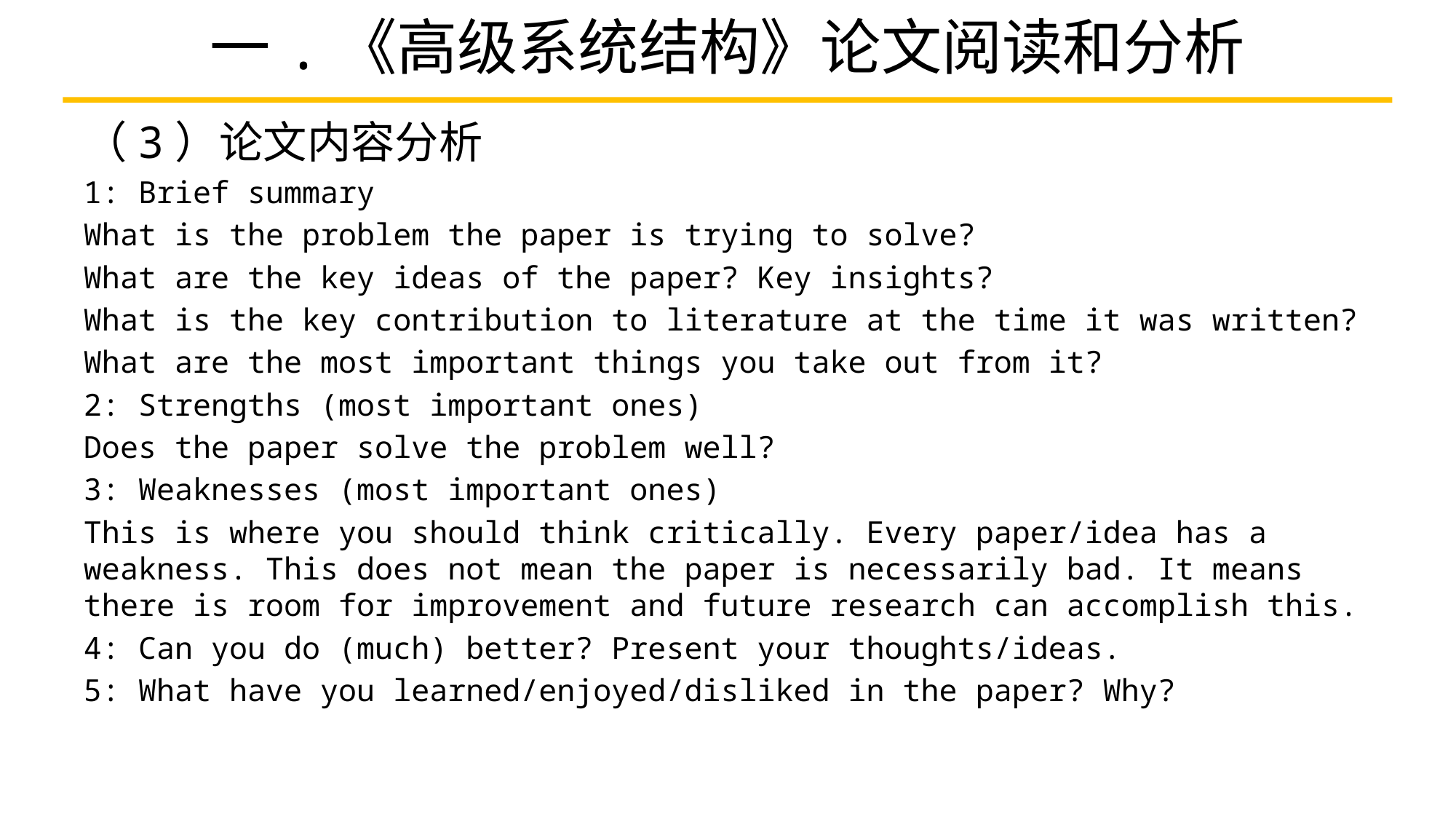

# 一.《高级系统结构》论文阅读和分析
（3）论文内容分析
1: Brief summary
What is the problem the paper is trying to solve?
What are the key ideas of the paper? Key insights?
What is the key contribution to literature at the time it was written?
What are the most important things you take out from it?
2: Strengths (most important ones)
Does the paper solve the problem well?
3: Weaknesses (most important ones)
This is where you should think critically. Every paper/idea has a weakness. This does not mean the paper is necessarily bad. It means there is room for improvement and future research can accomplish this.
4: Can you do (much) better? Present your thoughts/ideas.
5: What have you learned/enjoyed/disliked in the paper? Why?